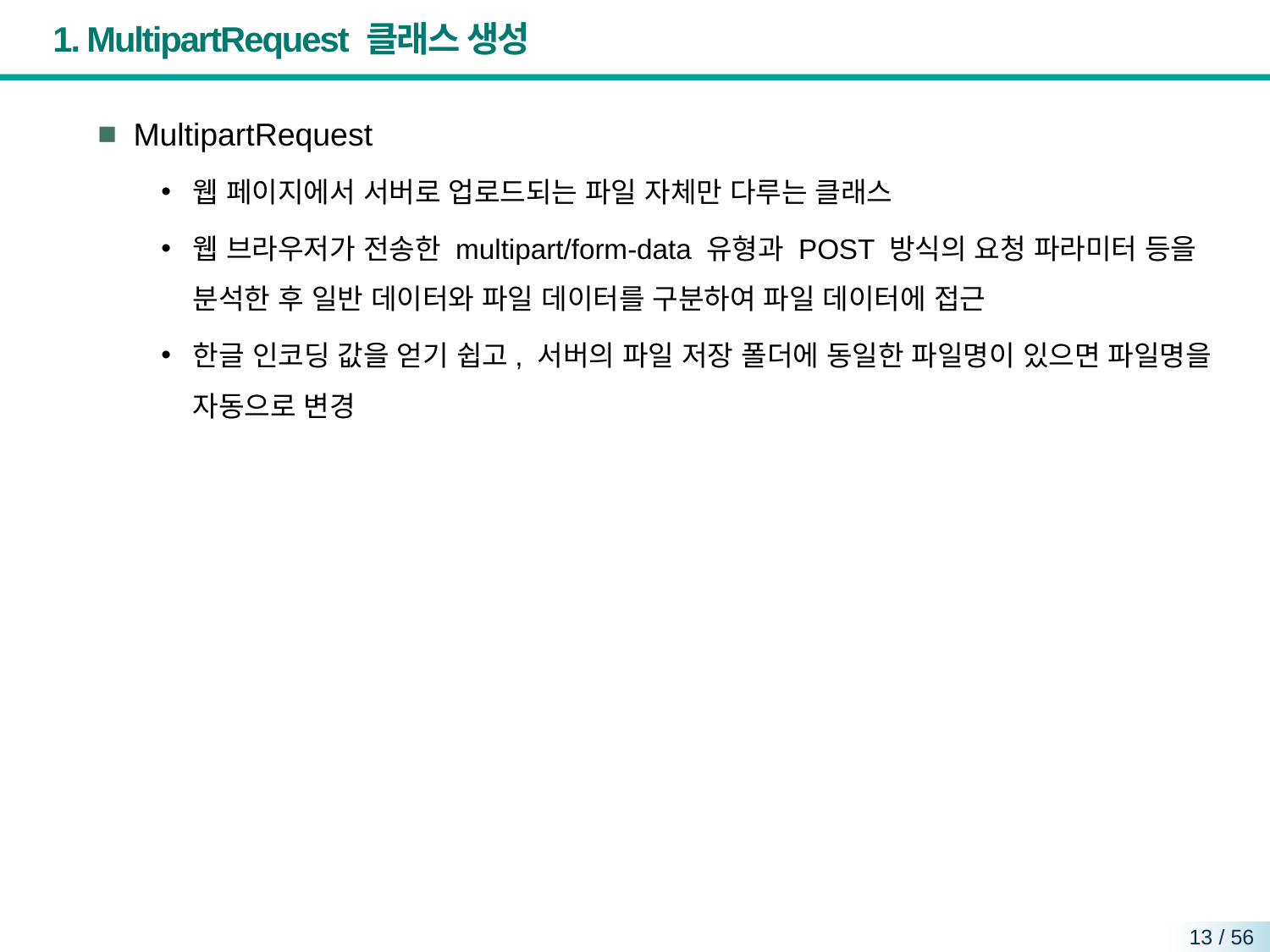

# 1. MultipartRequest 클래스 생성
MultipartRequest
웹 페이지에서 서버로 업로드되는 파일 자체만 다루는 클래스
웹 브라우저가 전송한 multipart/form-data 유형과 POST 방식의 요청 파라미터 등을 분석한 후 일반 데이터와 파일 데이터를 구분하여 파일 데이터에 접근
한글 인코딩 값을 얻기 쉽고, 서버의 파일 저장 폴더에 동일한 파일명이 있으면 파일명을 자동으로 변경